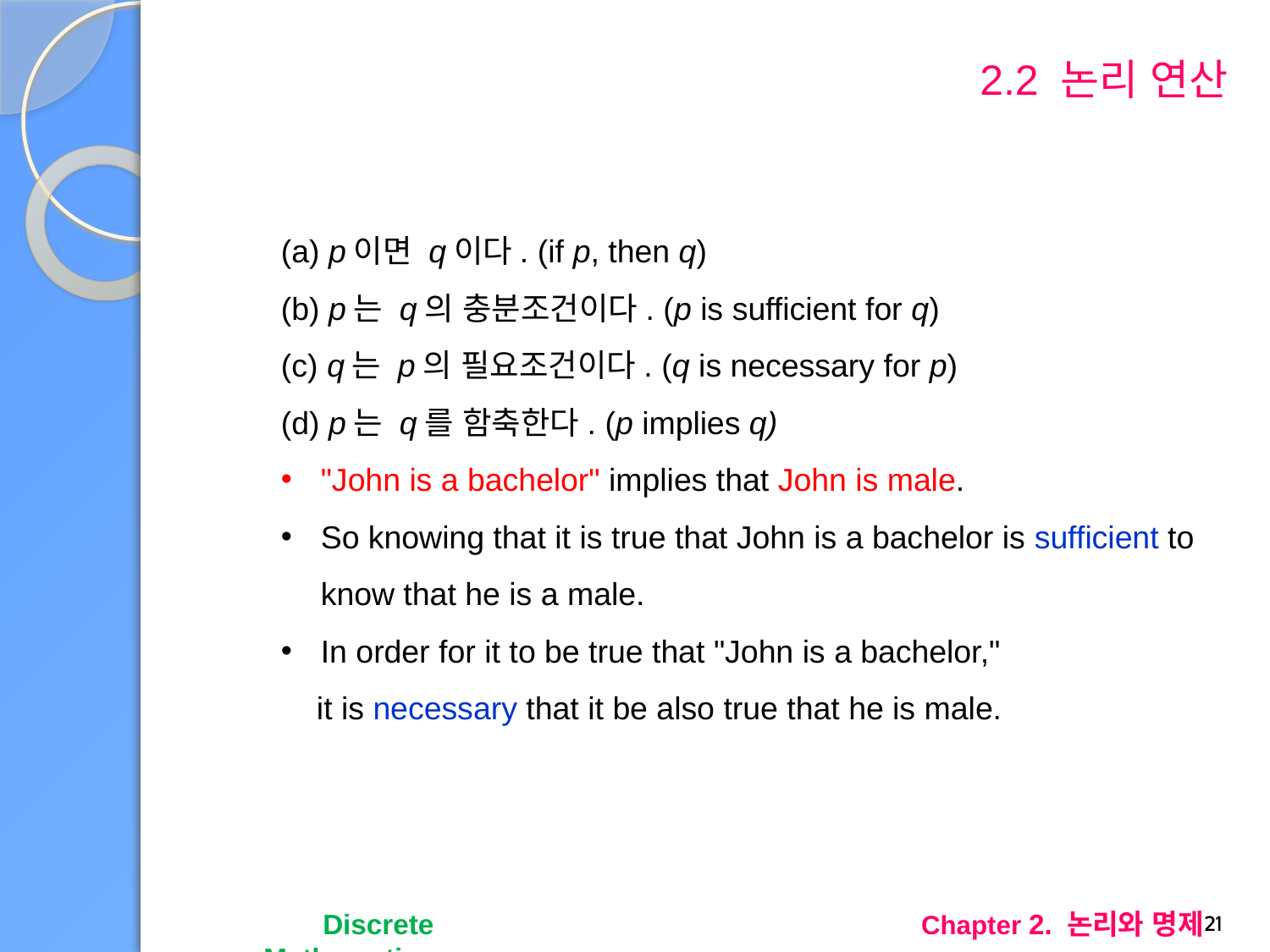

# 2.2 논리 연산
(a) p이면 q이다. (if p, then q)
(b) p는 q의 충분조건이다. (p is sufficient for q)
(c) q는 p의 필요조건이다. (q is necessary for p)
(d) p는 q를 함축한다. (p implies q)
"John is a bachelor" implies that John is male.
So knowing that it is true that John is a bachelor is sufficient to know that he is a male.
In order for it to be true that "John is a bachelor,"
    it is necessary that it be also true that he is male.

Discrete Mathematics
Chapter 2. 논리와 명제
21